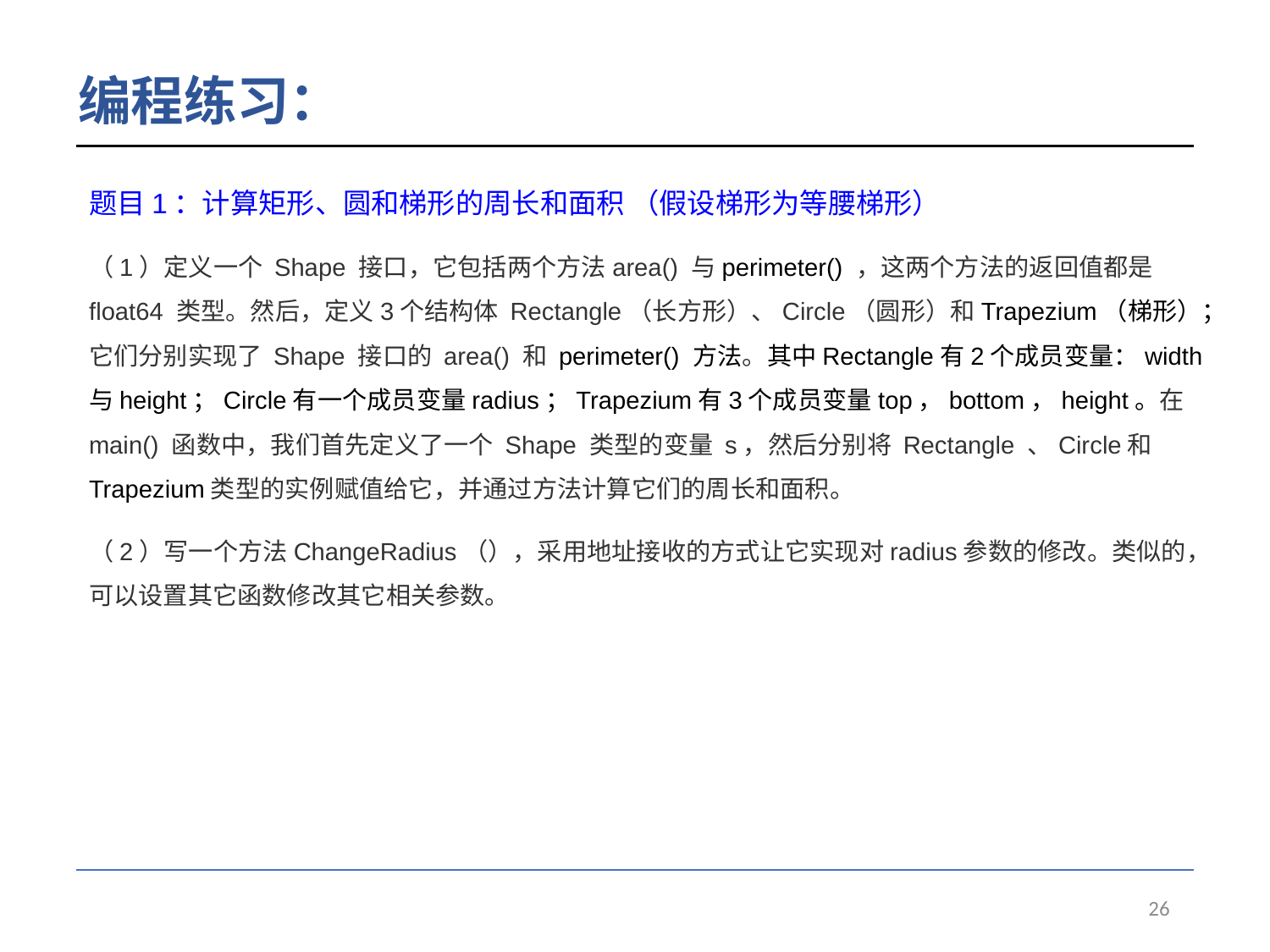

# 编程练习：
题目1：计算矩形、圆和梯形的周长和面积 （假设梯形为等腰梯形）
（1）定义一个 Shape 接口，它包括两个方法area() 与perimeter() ，这两个方法的返回值都是 float64 类型。然后，定义3个结构体 Rectangle（长方形）、Circle（圆形）和Trapezium（梯形）；它们分别实现了 Shape 接口的 area() 和 perimeter() 方法。其中Rectangle有2个成员变量：width与height；Circle有一个成员变量radius；Trapezium有3个成员变量top，bottom，height。在 main() 函数中，我们首先定义了一个 Shape 类型的变量 s，然后分别将 Rectangle 、Circle和Trapezium类型的实例赋值给它，并通过方法计算它们的周长和面积。
（2）写一个方法ChangeRadius（），采用地址接收的方式让它实现对radius参数的修改。类似的，可以设置其它函数修改其它相关参数。

26